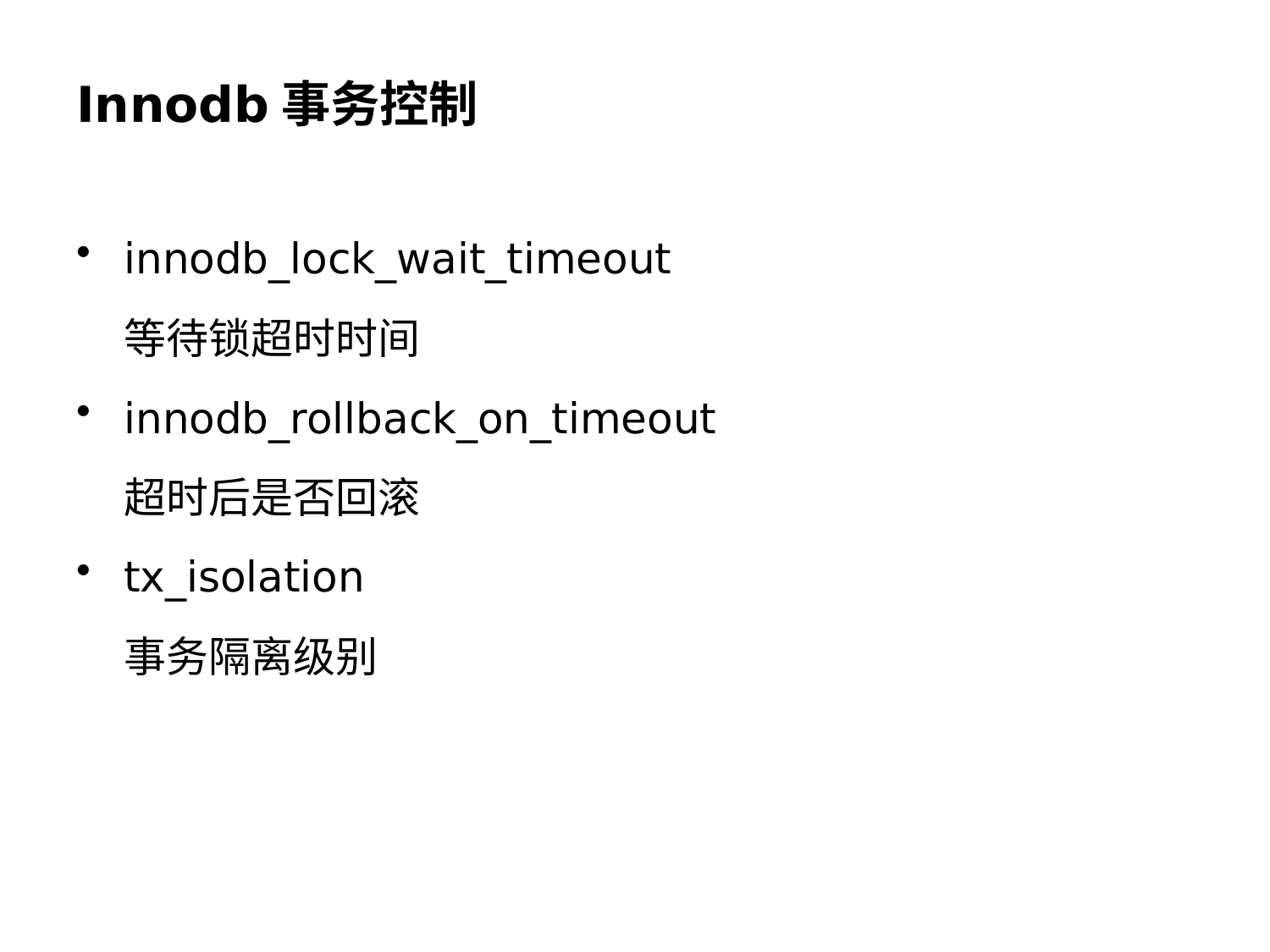

# Innodb事务控制
innodb_lock_wait_timeout
	等待锁超时时间
innodb_rollback_on_timeout
	超时后是否回滚
tx_isolation
	事务隔离级别